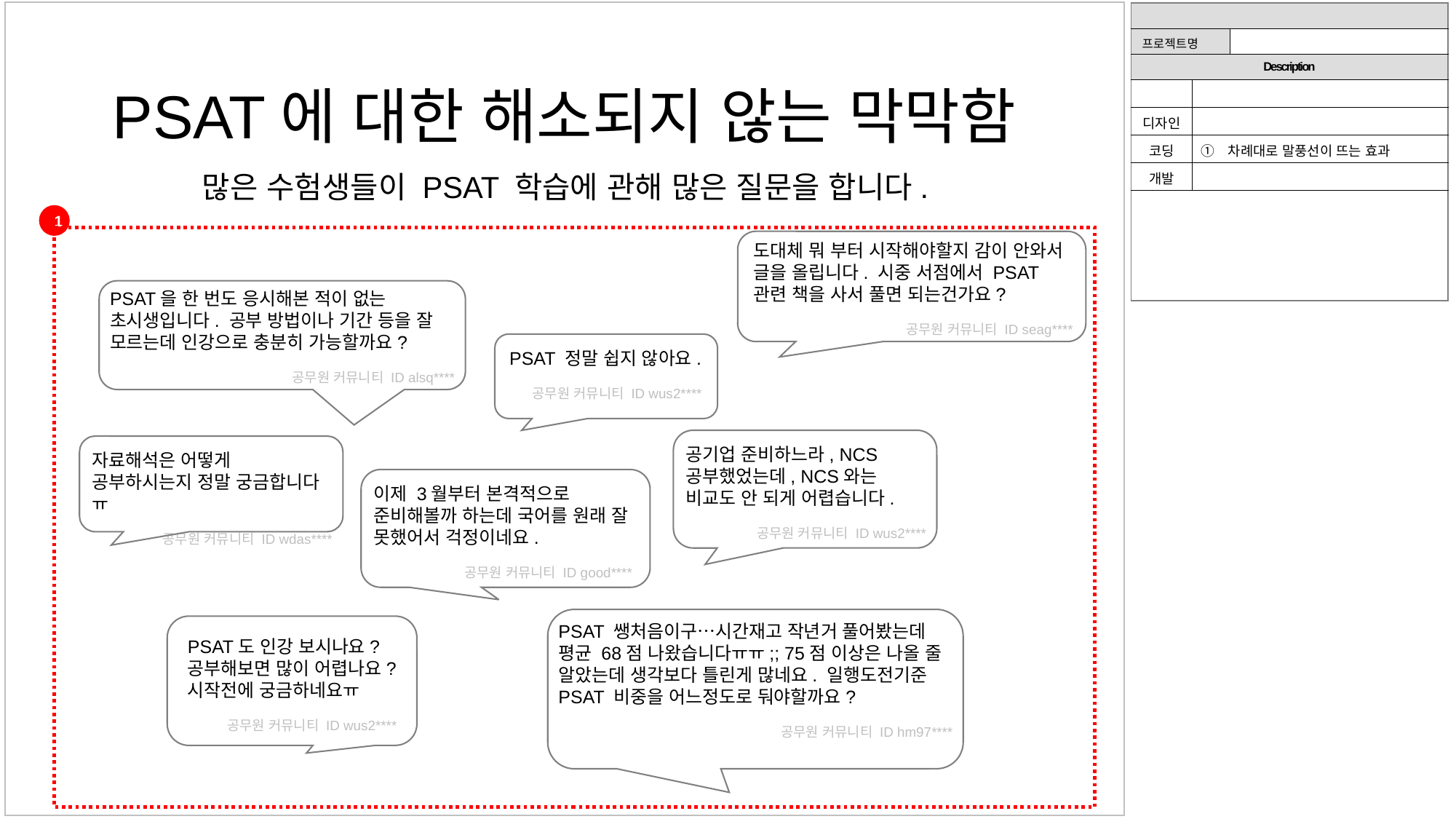

|  |  |  |
| --- | --- | --- |
| 프로젝트명 |  |  |
| Description |  |  |
|  |  |  |
| 디자인 |  |  |
| 코딩 | 차례대로 말풍선이 뜨는 효과 |  |
| 개발 |  |  |
|  |  |  |
4
3
1
2
PSAT에 대한 해소되지 않는 막막함

많은 수험생들이 PSAT 학습에 관해 많은 질문을 합니다.
1

도대체 뭐 부터 시작해야할지 감이 안와서 글을 올립니다. 시중 서점에서 PSAT 관련 책을 사서 풀면 되는건가요?

공무원 커뮤니티 ID seag****

PSAT을 한 번도 응시해본 적이 없는 초시생입니다. 공부 방법이나 기간 등을 잘 모르는데 인강으로 충분히 가능할까요?

공무원 커뮤니티 ID alsq****

PSAT 정말 쉽지 않아요.

공무원 커뮤니티 ID wus2****

공기업 준비하느라, NCS 공부했었는데, NCS와는 비교도 안 되게 어렵습니다.

공무원 커뮤니티 ID wus2****
자료해석은 어떻게 공부하시는지 정말 궁금합니다 ㅠ

공무원 커뮤니티 ID wdas****

이제 3월부터 본격적으로 준비해볼까 하는데 국어를 원래 잘 못했어서 걱정이네요.

공무원 커뮤니티 ID good****

PSAT 쌩처음이구…시간재고 작년거 풀어봤는데 평균 68점 나왔습니다ㅠㅠ;; 75점 이상은 나올 줄 알았는데 생각보다 틀린게 많네요. 일행도전기준 PSAT 비중을 어느정도로 둬야할까요?

공무원 커뮤니티 ID hm97****

PSAT도 인강 보시나요?
공부해보면 많이 어렵나요?
시작전에 궁금하네요ㅠ

공무원 커뮤니티 ID wus2****